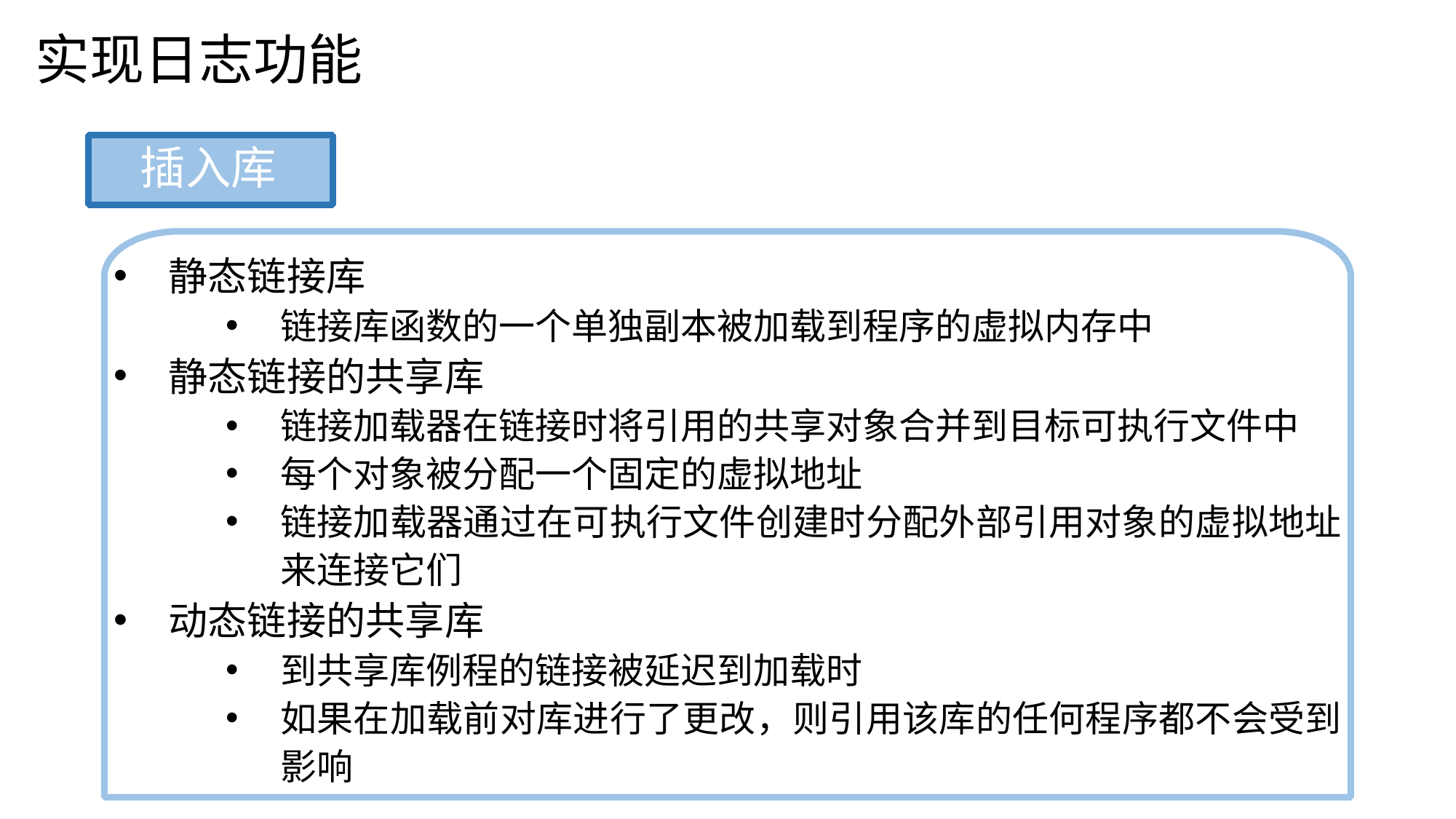

实现日志功能

插入库
静态链接库
链接库函数的一个单独副本被加载到程序的虚拟内存中
静态链接的共享库
链接加载器在链接时将引用的共享对象合并到目标可执行文件中
每个对象被分配一个固定的虚拟地址
链接加载器通过在可执行文件创建时分配外部引用对象的虚拟地址来连接它们
动态链接的共享库
到共享库例程的链接被延迟到加载时
如果在加载前对库进行了更改，则引用该库的任何程序都不会受到影响